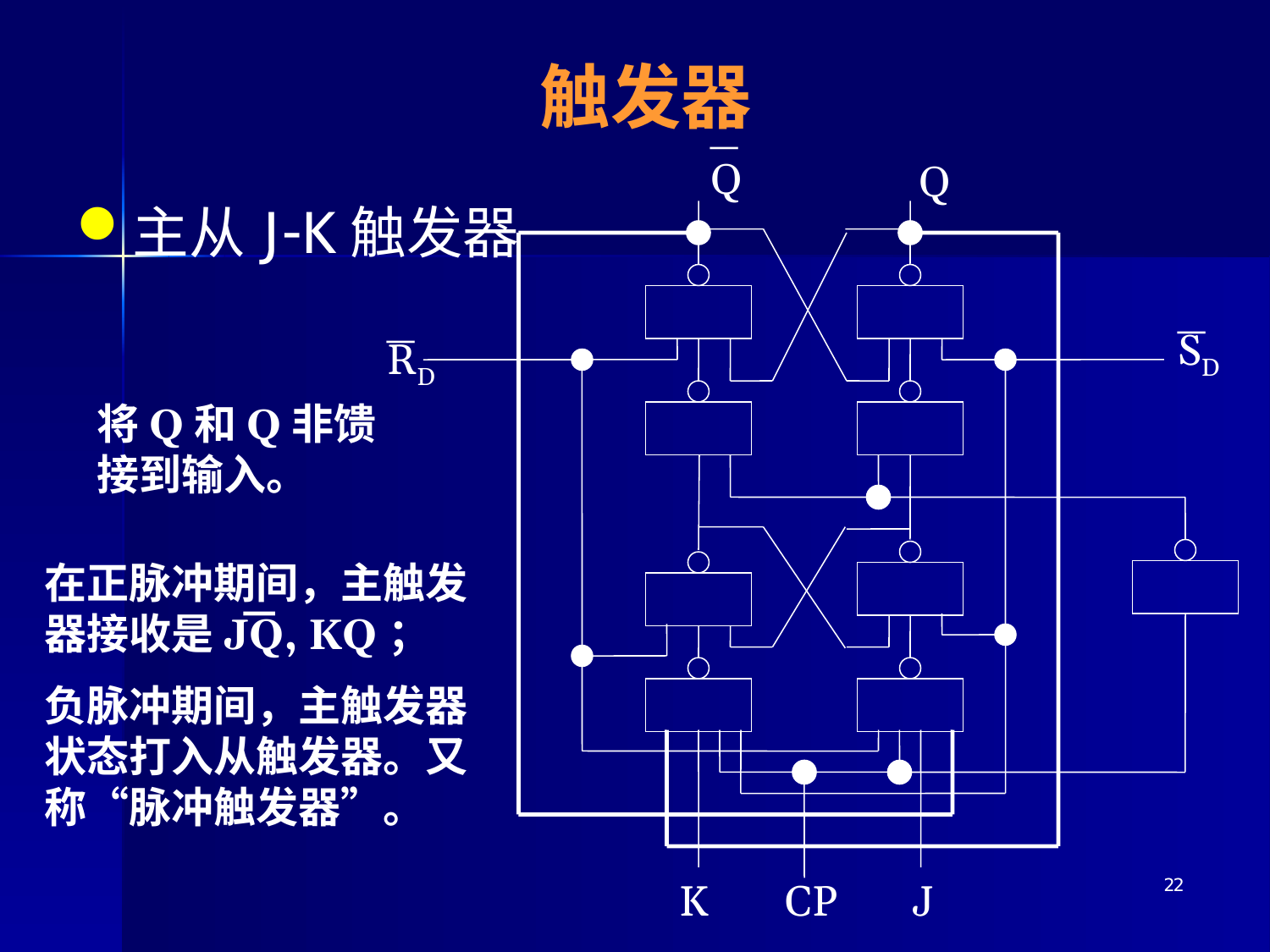

# 触发器
_
Q
Q

K
CP
J
主从J-K触发器

_
SD
_
RD

将Q和Q非馈接到输入。
在正脉冲期间，主触发器接收是JQ, KQ；
负脉冲期间，主触发器状态打入从触发器。又称“脉冲触发器”。

22